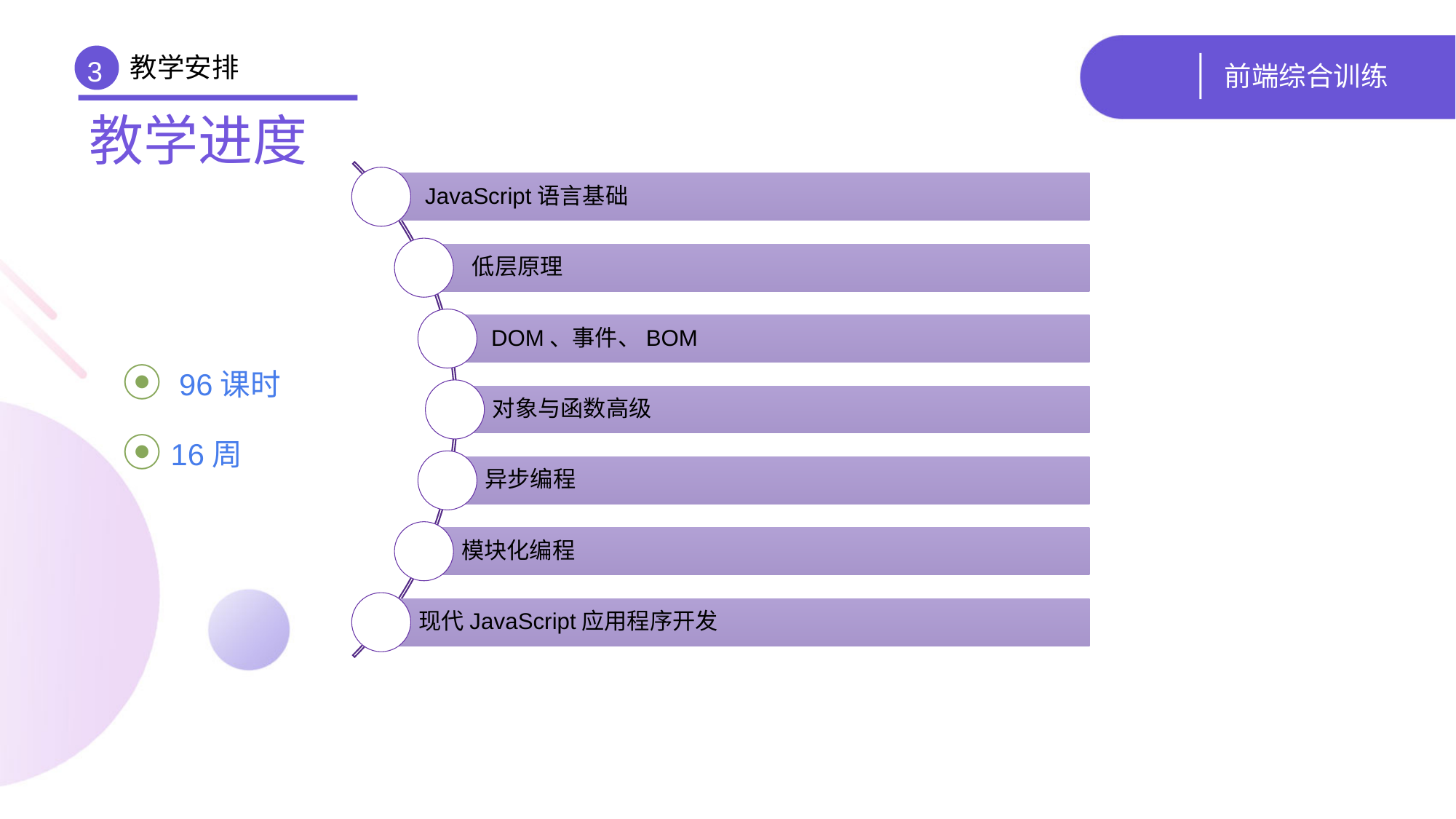

教学安排
# 前端综合训练
3
教学进度
 JavaScript语言基础
 低层原理
 DOM、事件、BOM
对象与函数高级
异步编程
模块化编程
现代JavaScript应用程序开发
  96课时
 16周